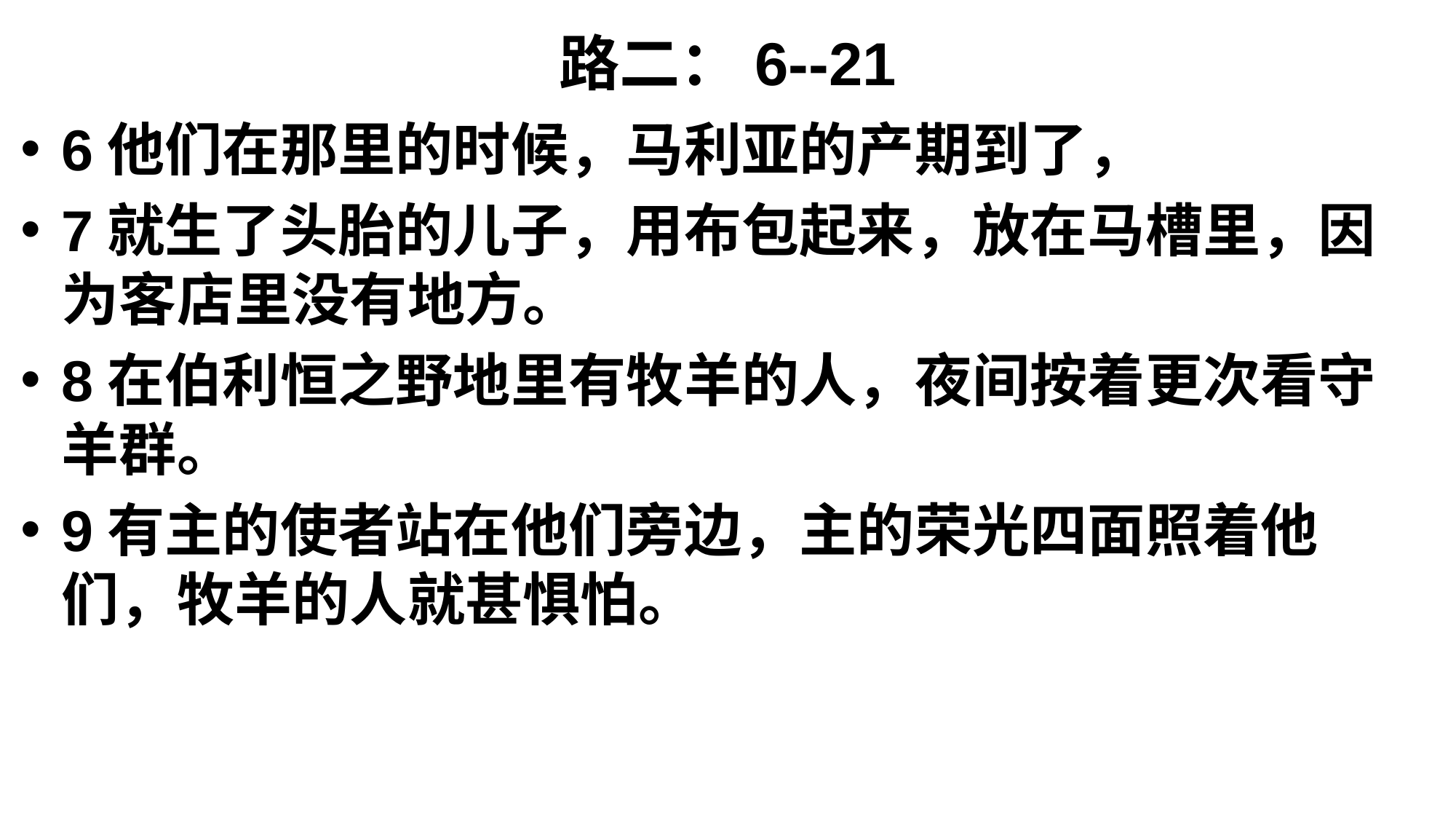

# 路二：6--21
6他们在那里的时候，马利亚的产期到了，
7就生了头胎的儿子，用布包起来，放在马槽里，因为客店里没有地方。
8在伯利恒之野地里有牧羊的人，夜间按着更次看守羊群。
9有主的使者站在他们旁边，主的荣光四面照着他们，牧羊的人就甚惧怕。